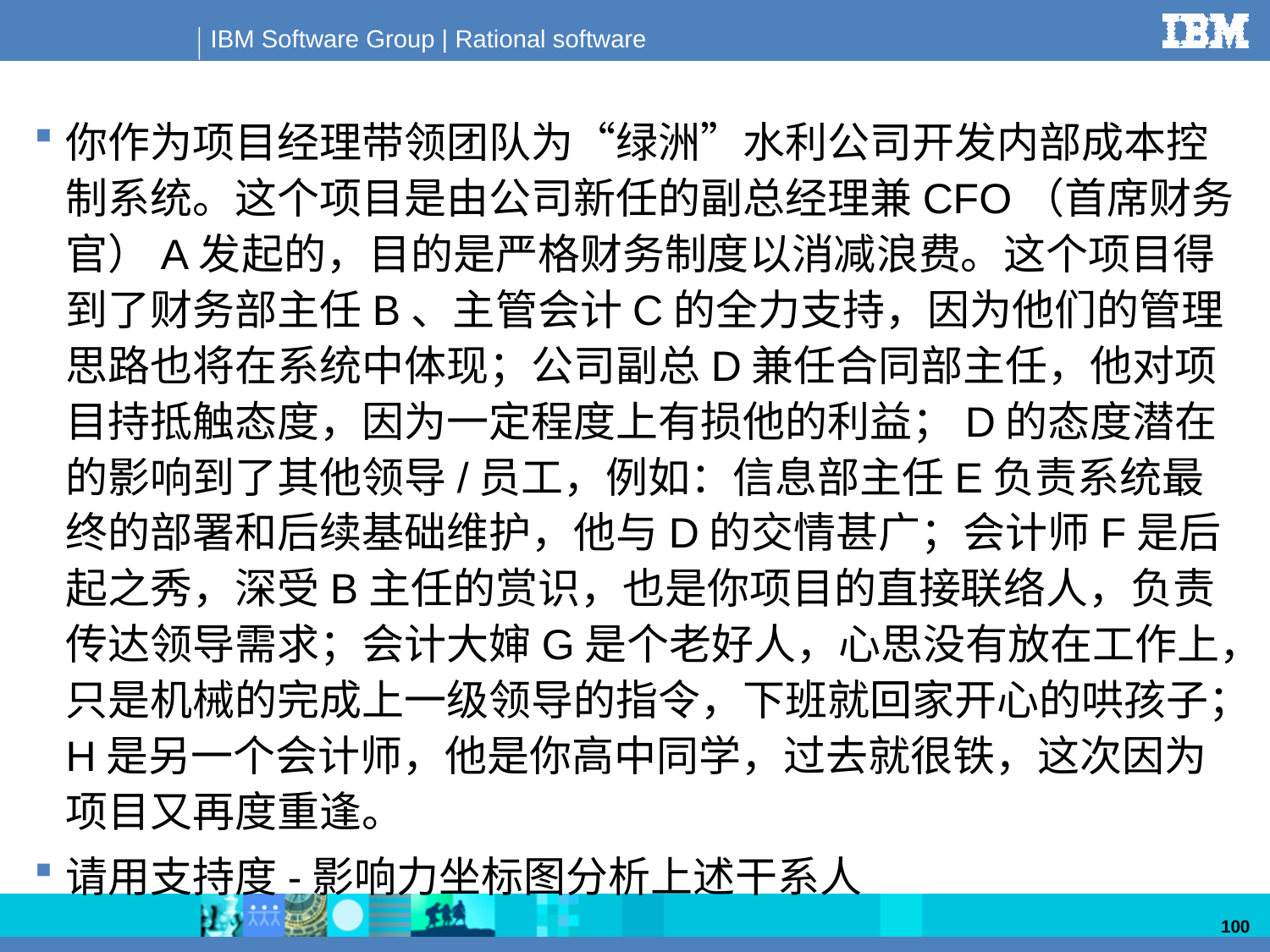

你作为项目经理带领团队为“绿洲”水利公司开发内部成本控制系统。这个项目是由公司新任的副总经理兼CFO（首席财务官）A发起的，目的是严格财务制度以消减浪费。这个项目得到了财务部主任B、主管会计C的全力支持，因为他们的管理思路也将在系统中体现；公司副总D兼任合同部主任，他对项目持抵触态度，因为一定程度上有损他的利益；D的态度潜在的影响到了其他领导/员工，例如：信息部主任E负责系统最终的部署和后续基础维护，他与D的交情甚广；会计师F是后起之秀，深受B主任的赏识，也是你项目的直接联络人，负责传达领导需求；会计大婶G是个老好人，心思没有放在工作上，只是机械的完成上一级领导的指令，下班就回家开心的哄孩子；H是另一个会计师，他是你高中同学，过去就很铁，这次因为项目又再度重逢。
请用支持度-影响力坐标图分析上述干系人
100